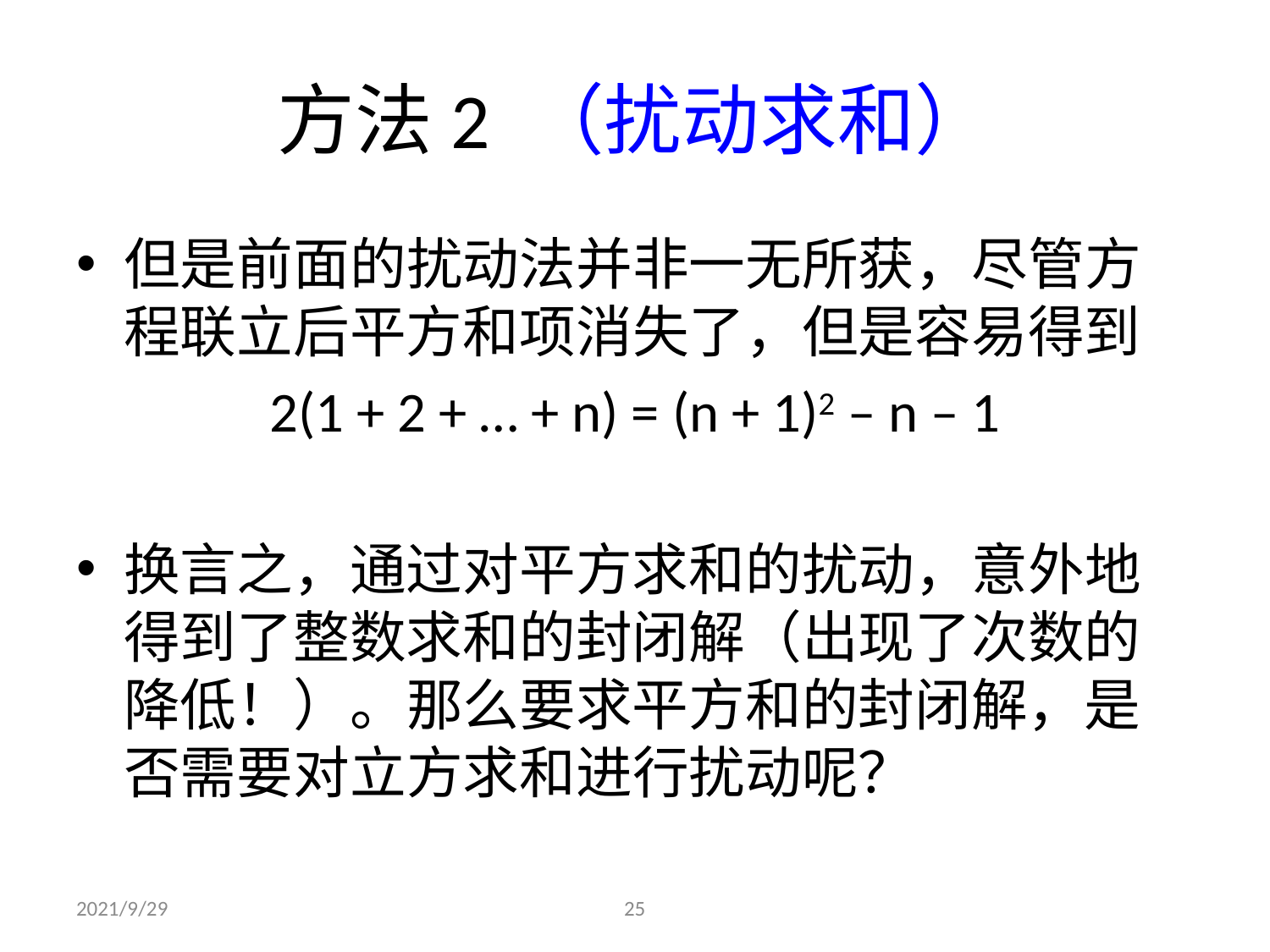

# 方法2 （扰动求和）
但是前面的扰动法并非一无所获，尽管方程联立后平方和项消失了，但是容易得到
2(1 + 2 + … + n) = (n + 1)2 – n – 1

换言之，通过对平方求和的扰动，意外地得到了整数求和的封闭解（出现了次数的降低！）。那么要求平方和的封闭解，是否需要对立方求和进行扰动呢？
2021/9/29
25